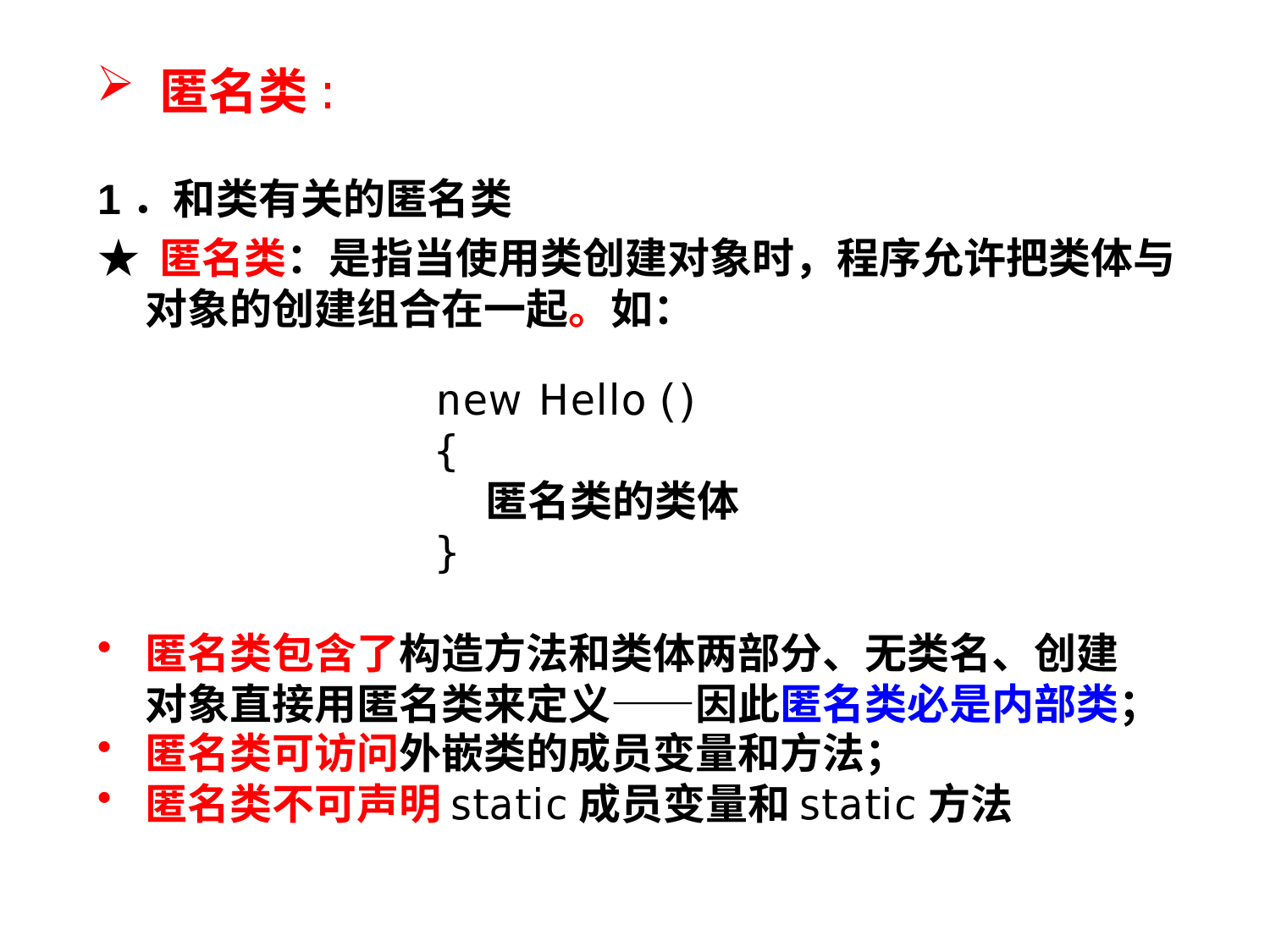

匿名类:
1．和类有关的匿名类
★ 匿名类：是指当使用类创建对象时，程序允许把类体与对象的创建组合在一起。如：
new Hello ()
{
    匿名类的类体
}
匿名类包含了构造方法和类体两部分、无类名、创建对象直接用匿名类来定义——因此匿名类必是内部类；
匿名类可访问外嵌类的成员变量和方法；
匿名类不可声明static成员变量和static方法